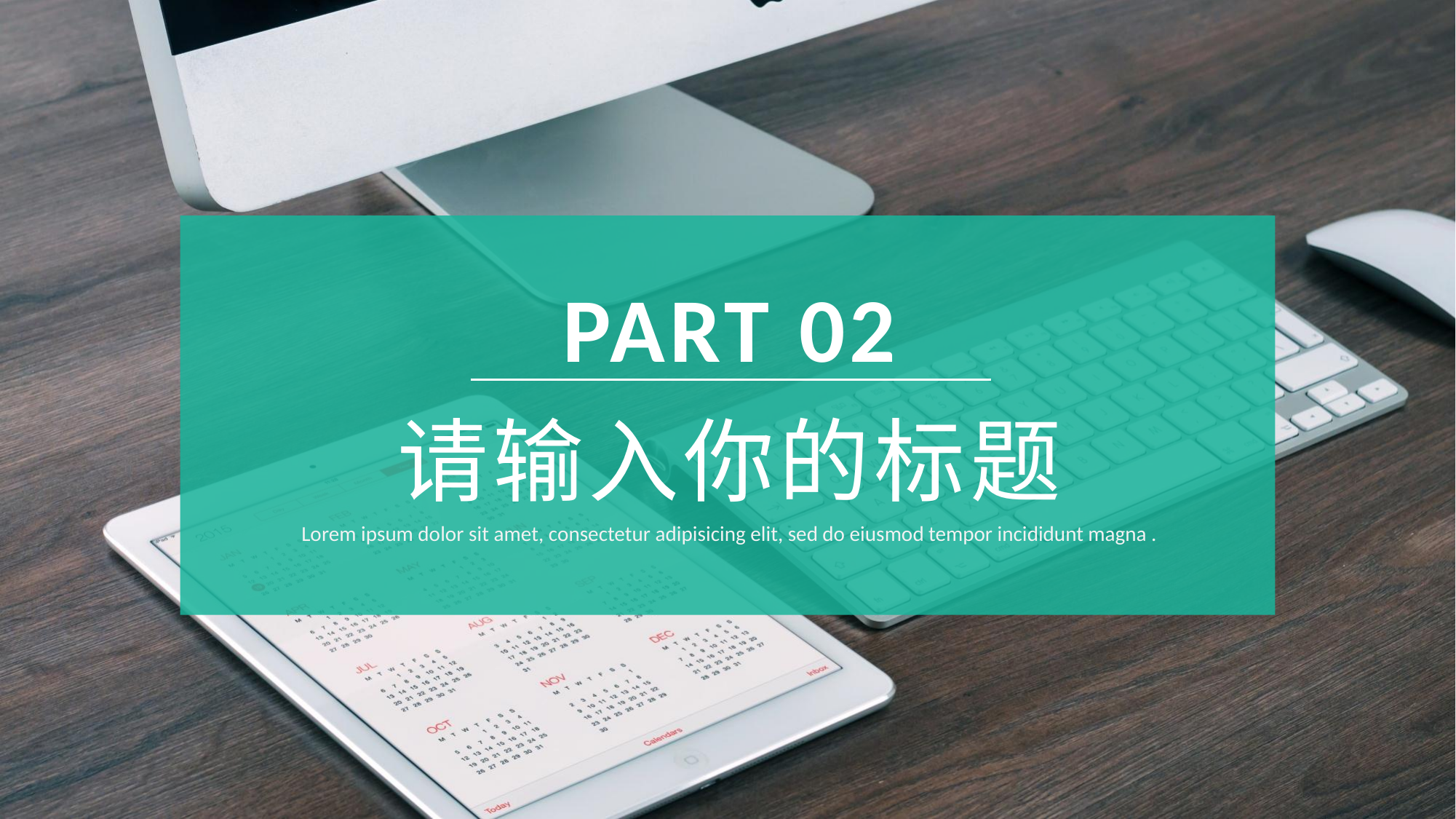

PART 02
请输入你的标题
Lorem ipsum dolor sit amet, consectetur adipisicing elit, sed do eiusmod tempor incididunt magna .